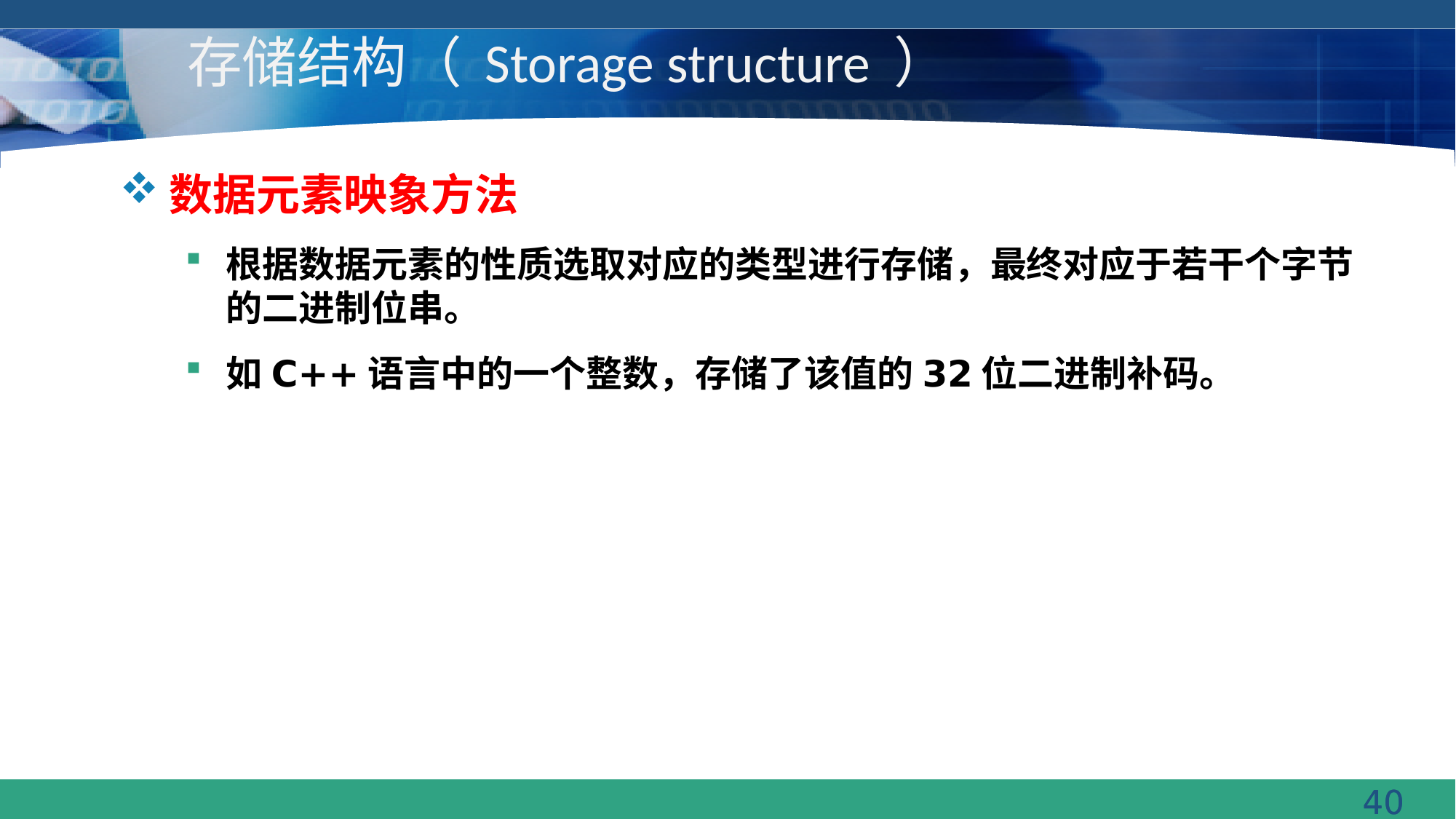

# 存储结构（ Storage structure ）
数据元素映象方法
根据数据元素的性质选取对应的类型进行存储，最终对应于若干个字节的二进制位串。
如C++语言中的一个整数，存储了该值的32位二进制补码。